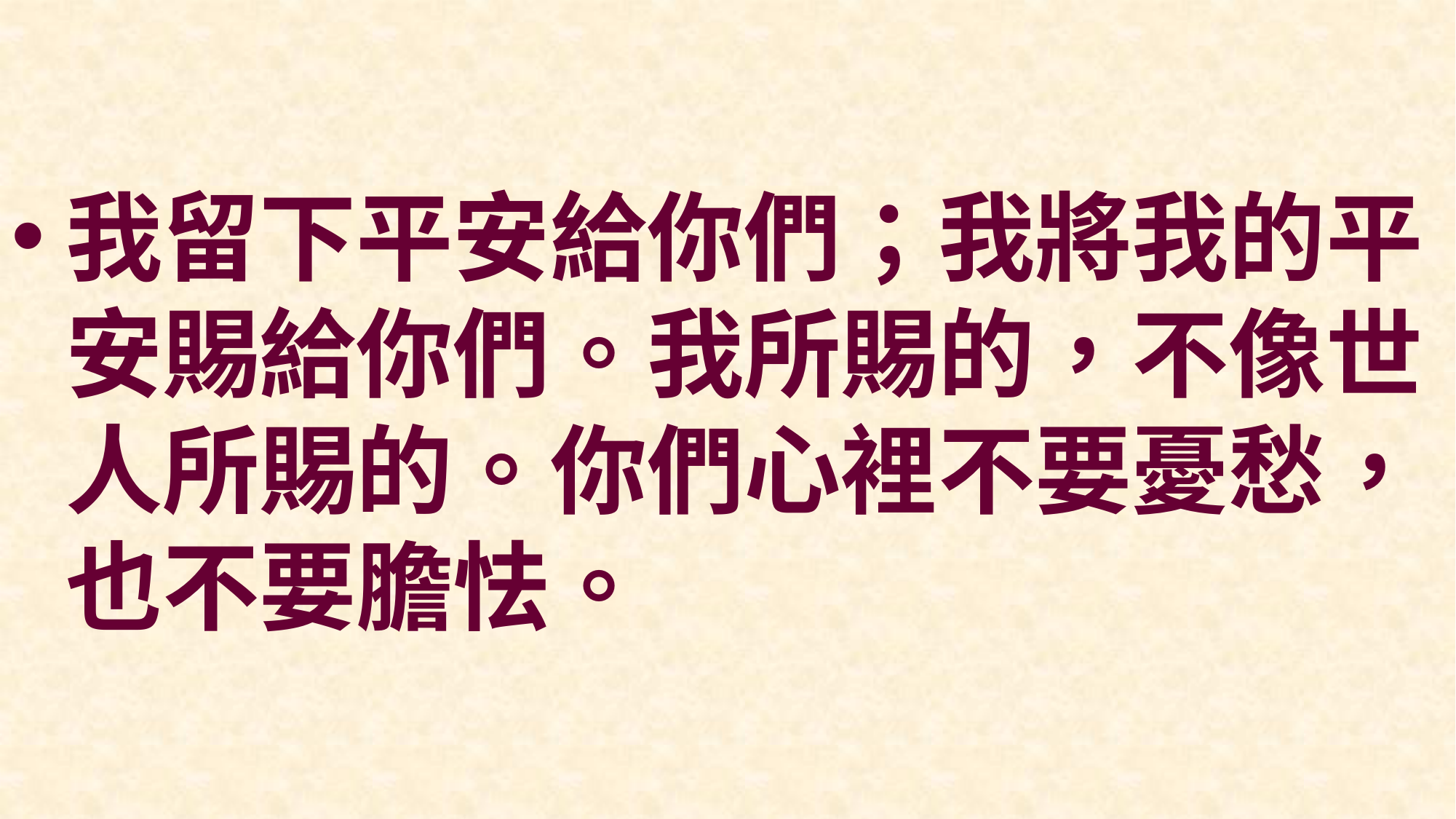

我留下平安給你們；我將我的平安賜給你們。我所賜的，不像世人所賜的。你們心裡不要憂愁，也不要膽怯。